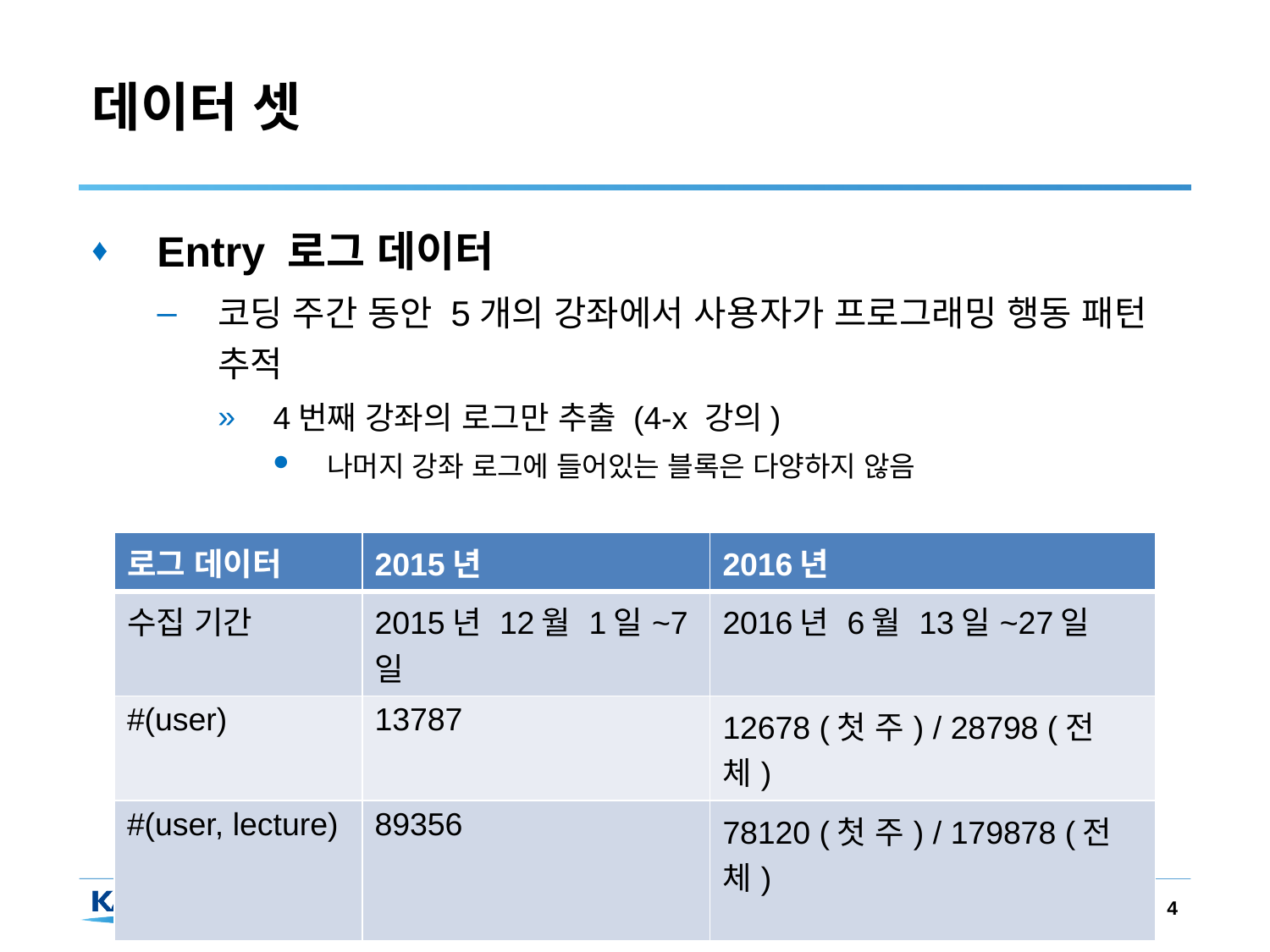

# 데이터 셋
Entry 로그 데이터
코딩 주간 동안 5개의 강좌에서 사용자가 프로그래밍 행동 패턴 추적
4번째 강좌의 로그만 추출 (4-x 강의)
나머지 강좌 로그에 들어있는 블록은 다양하지 않음

| 로그 데이터 | 2015년 | 2016년 |
| --- | --- | --- |
| 수집 기간 | 2015년 12월 1일~7일 | 2016년 6월 13일~27일 |
| #(user) | 13787 | 12678 (첫 주) / 28798 (전체) |
| #(user, lecture) | 89356 | 78120 (첫 주) / 179878 (전체) |
4